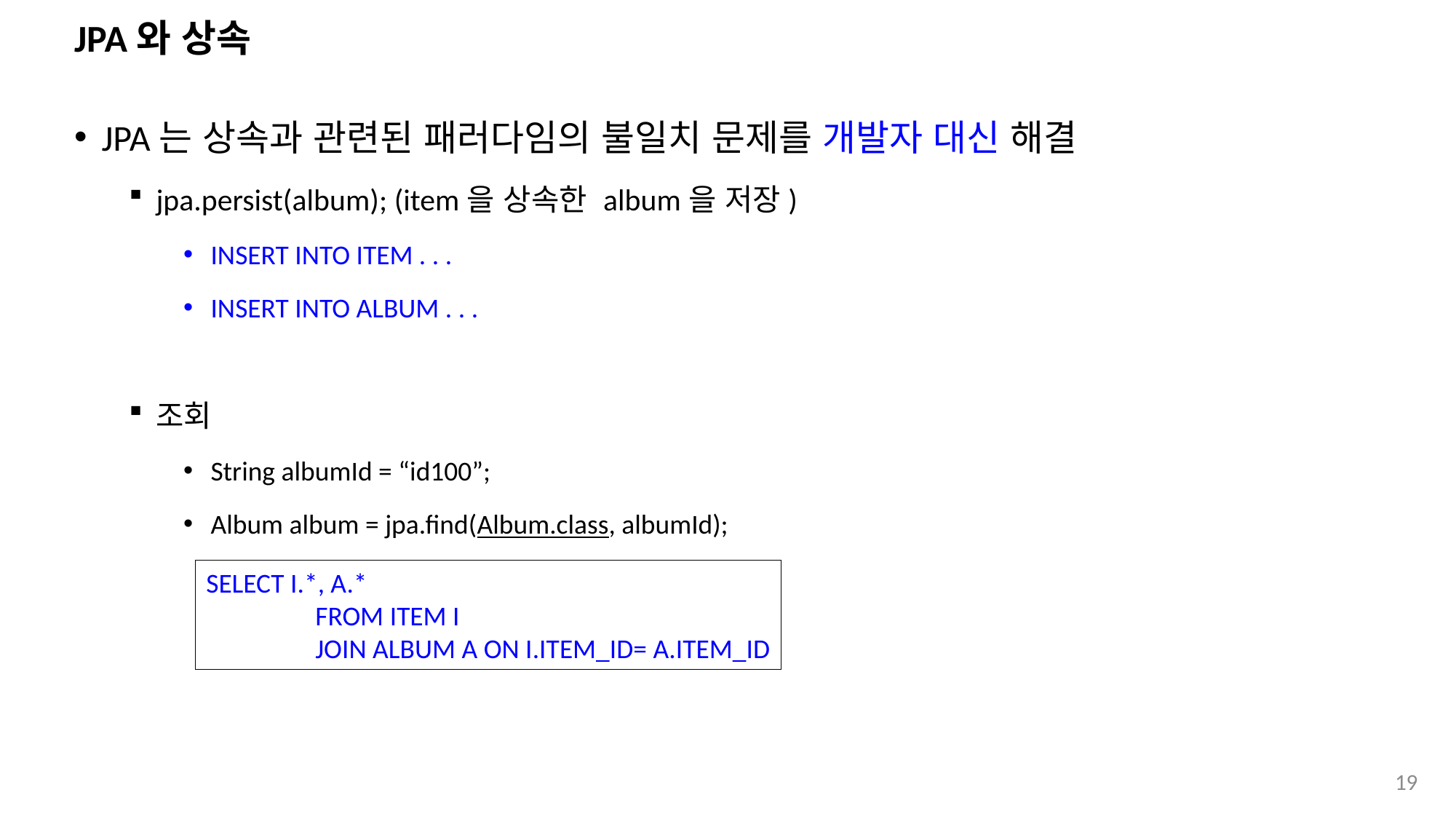

# JPA와 상속
JPA는 상속과 관련된 패러다임의 불일치 문제를 개발자 대신 해결
jpa.persist(album); (item을 상속한 album을 저장)
INSERT INTO ITEM . . .
INSERT INTO ALBUM . . .

조회
String albumId = “id100”;
Album album = jpa.find(Album.class, albumId);

SELECT I.*, A.*
	FROM ITEM I
	JOIN ALBUM A ON I.ITEM_ID= A.ITEM_ID
19